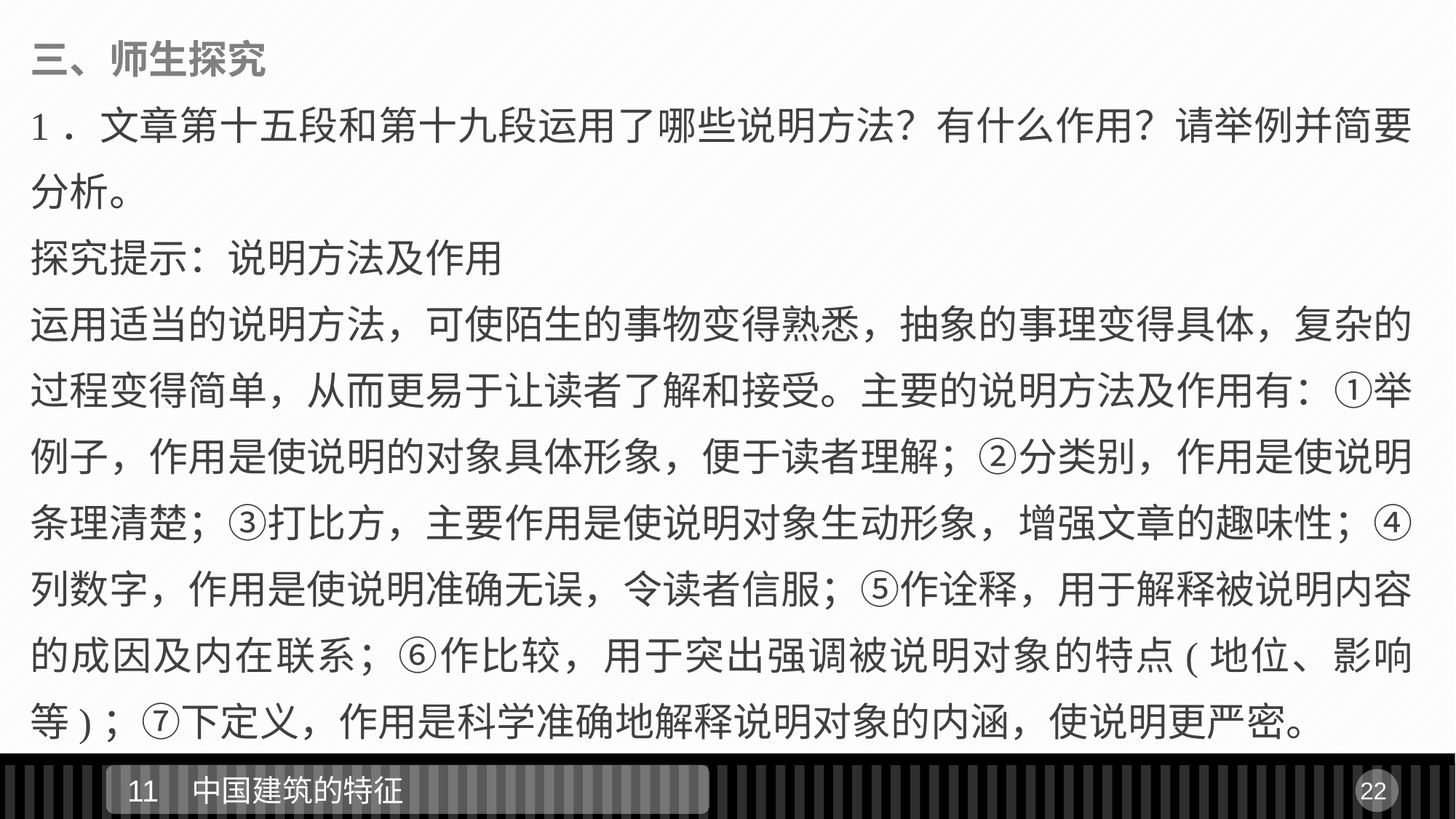

三、师生探究
1．文章第十五段和第十九段运用了哪些说明方法？有什么作用？请举例并简要分析。
探究提示：说明方法及作用
运用适当的说明方法，可使陌生的事物变得熟悉，抽象的事理变得具体，复杂的过程变得简单，从而更易于让读者了解和接受。主要的说明方法及作用有：①举例子，作用是使说明的对象具体形象，便于读者理解；②分类别，作用是使说明条理清楚；③打比方，主要作用是使说明对象生动形象，增强文章的趣味性；④列数字，作用是使说明准确无误，令读者信服；⑤作诠释，用于解释被说明内容的成因及内在联系；⑥作比较，用于突出强调被说明对象的特点(地位、影响等)；⑦下定义，作用是科学准确地解释说明对象的内涵，使说明更严密。